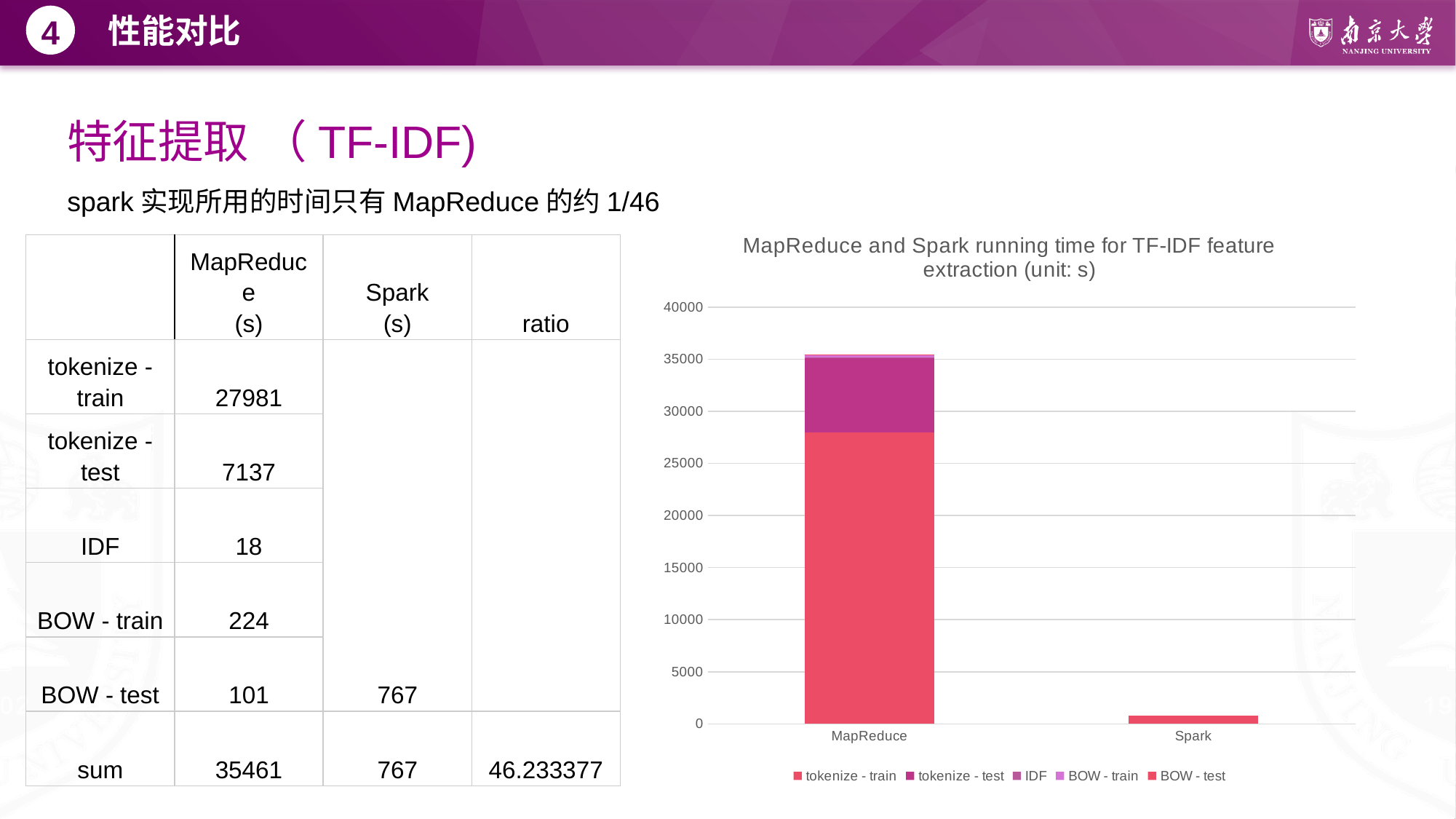

性能对比

4
特征提取 （TF-IDF)
spark实现所用的时间只有MapReduce的约1/46

### Chart: MapReduce and Spark running time for TF-IDF feature extraction (unit: s)

| Category | tokenize - train | tokenize - test | IDF | BOW - train | BOW - test |
|---|---|---|---|---|---|
| MapReduce | 27981.0 | 7137.0 | 18.0 | 224.0 | 101.0 |
| Spark | 767.0 | None | None | None | None |
|  | MapReduce (s) | Spark (s) | ratio |
| --- | --- | --- | --- |
| tokenize - train | 27981 | 767 |  |
| tokenize - test | 7137 |  |  |
| IDF | 18 |  |  |
| BOW - train | 224 |  |  |
| BOW - test | 101 |  |  |
| sum | 35461 | 767 | 46.233377 |